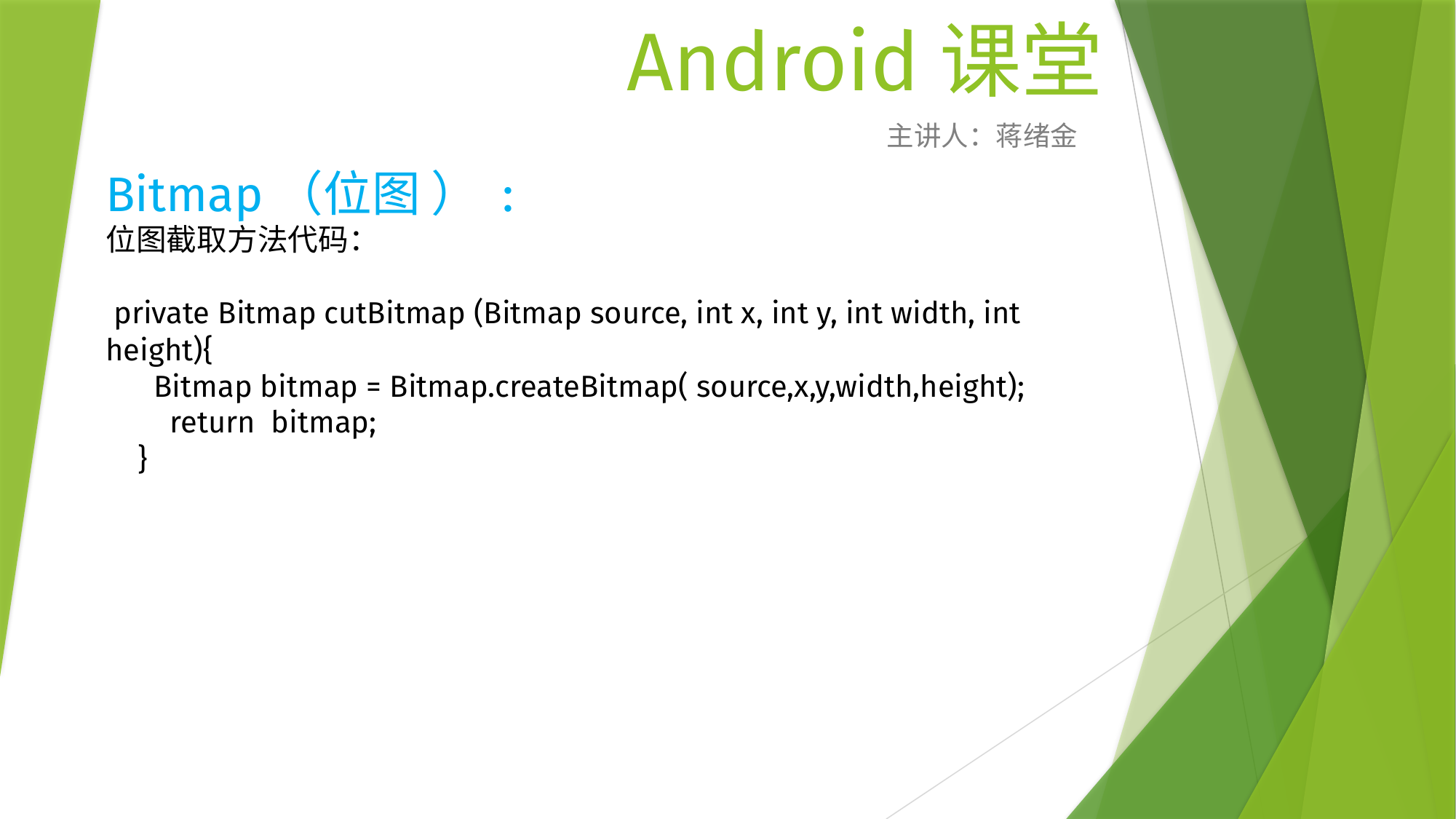

# Android课堂
主讲人：蒋绪金
Bitmap（位图 ） :
位图截取方法代码：

 private Bitmap cutBitmap (Bitmap source, int x, int y, int width, int height){
      Bitmap bitmap = Bitmap.createBitmap( source,x,y,width,height);
        return  bitmap;
    }